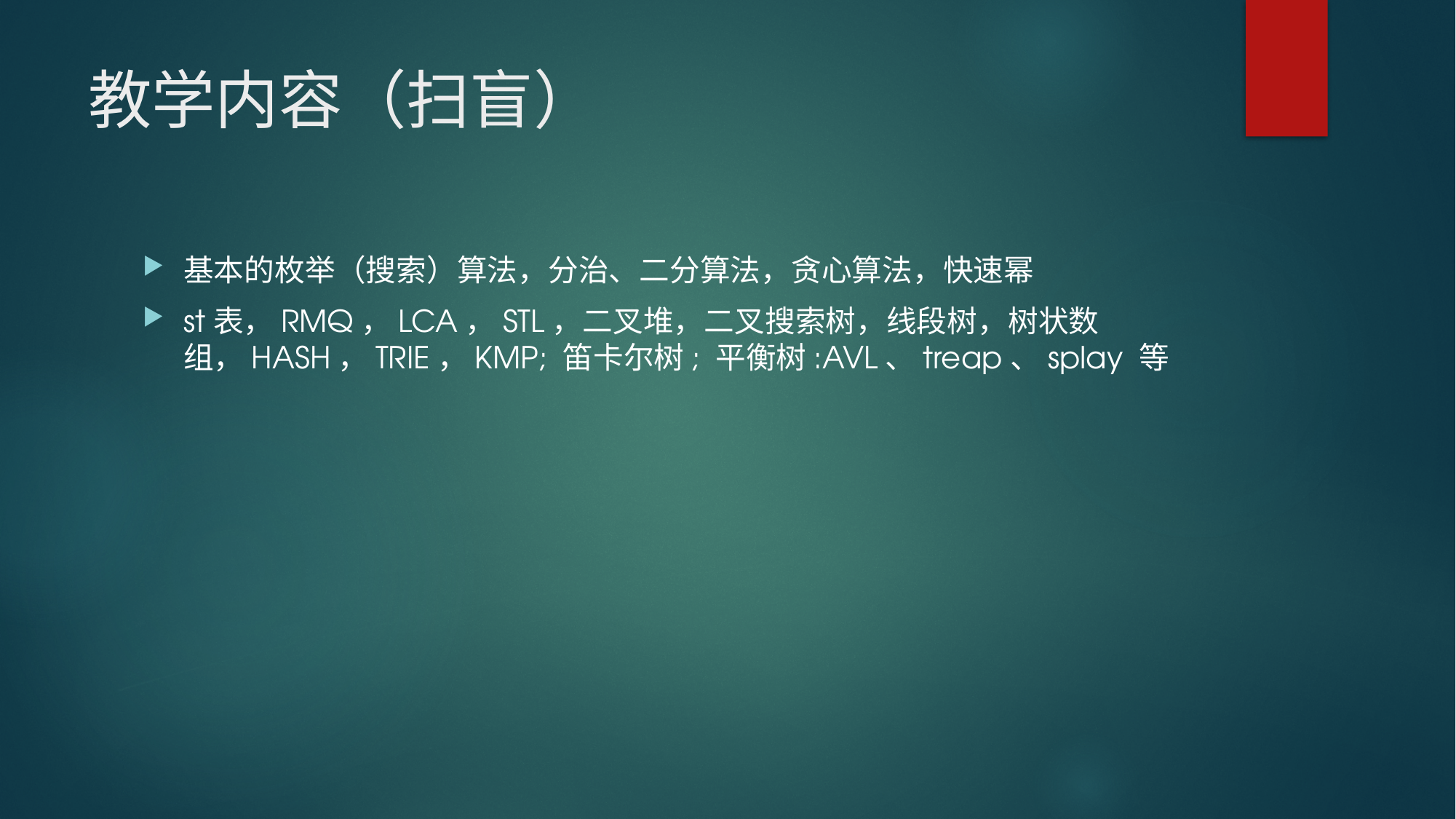

# 教学内容（扫盲）
基本的枚举（搜索）算法，分治、二分算法，贪心算法，快速幂
st表，RMQ，LCA，STL，二叉堆，二叉搜索树，线段树，树状数组，HASH，TRIE，KMP; 笛卡尔树; 平衡树:AVL、treap、splay 等